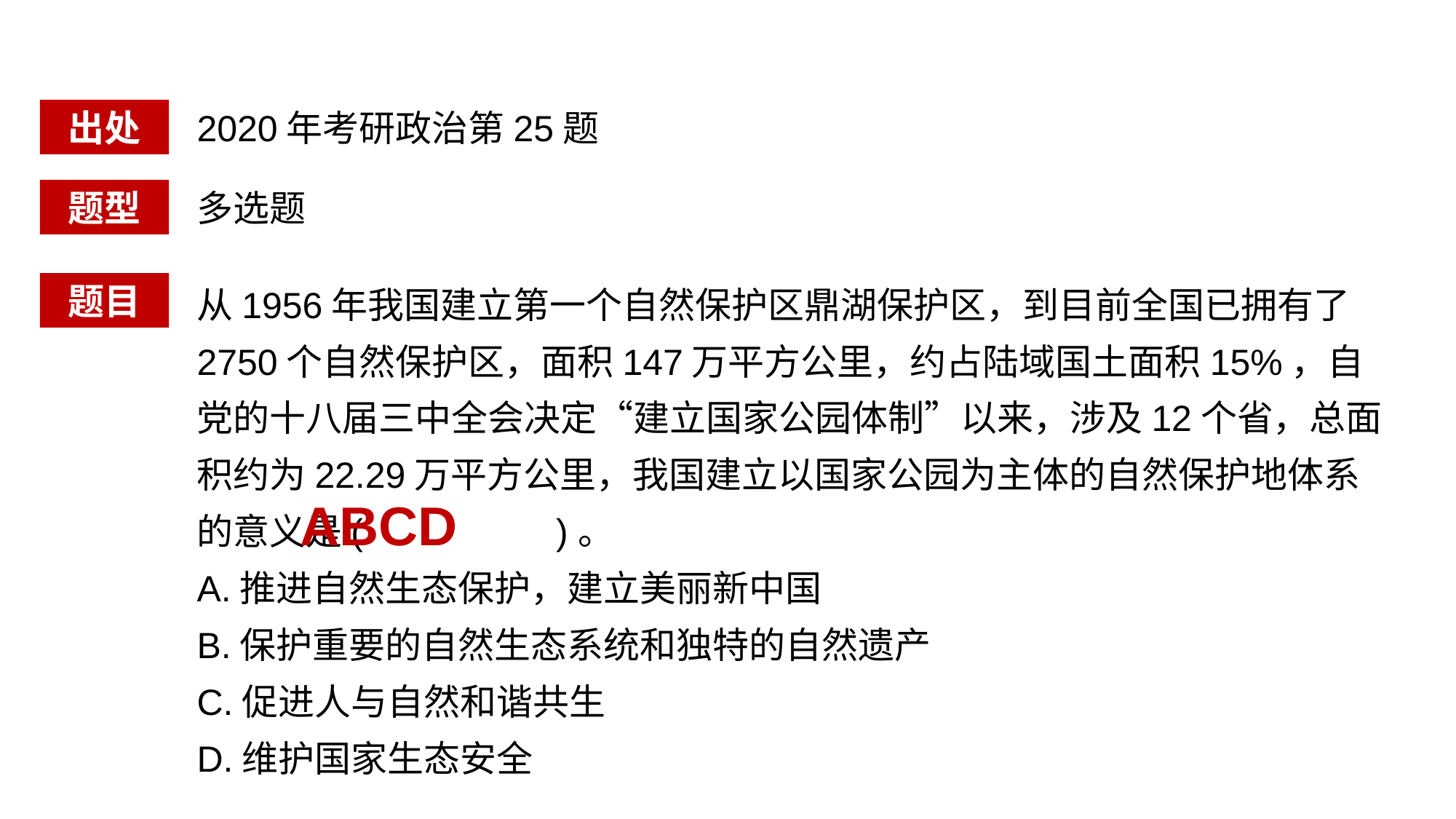

出处
2020年考研政治第25题
题型
多选题
从1956年我国建立第一个自然保护区鼎湖保护区，到目前全国已拥有了2750个自然保护区，面积147万平方公里，约占陆域国土面积15%，自党的十八届三中全会决定“建立国家公园体制”以来，涉及12个省，总面积约为22.29万平方公里，我国建立以国家公园为主体的自然保护地体系的意义是(                   )。
A.推进自然生态保护，建立美丽新中国
B.保护重要的自然生态系统和独特的自然遗产
C.促进人与自然和谐共生
D.维护国家生态安全
题目
ABCD